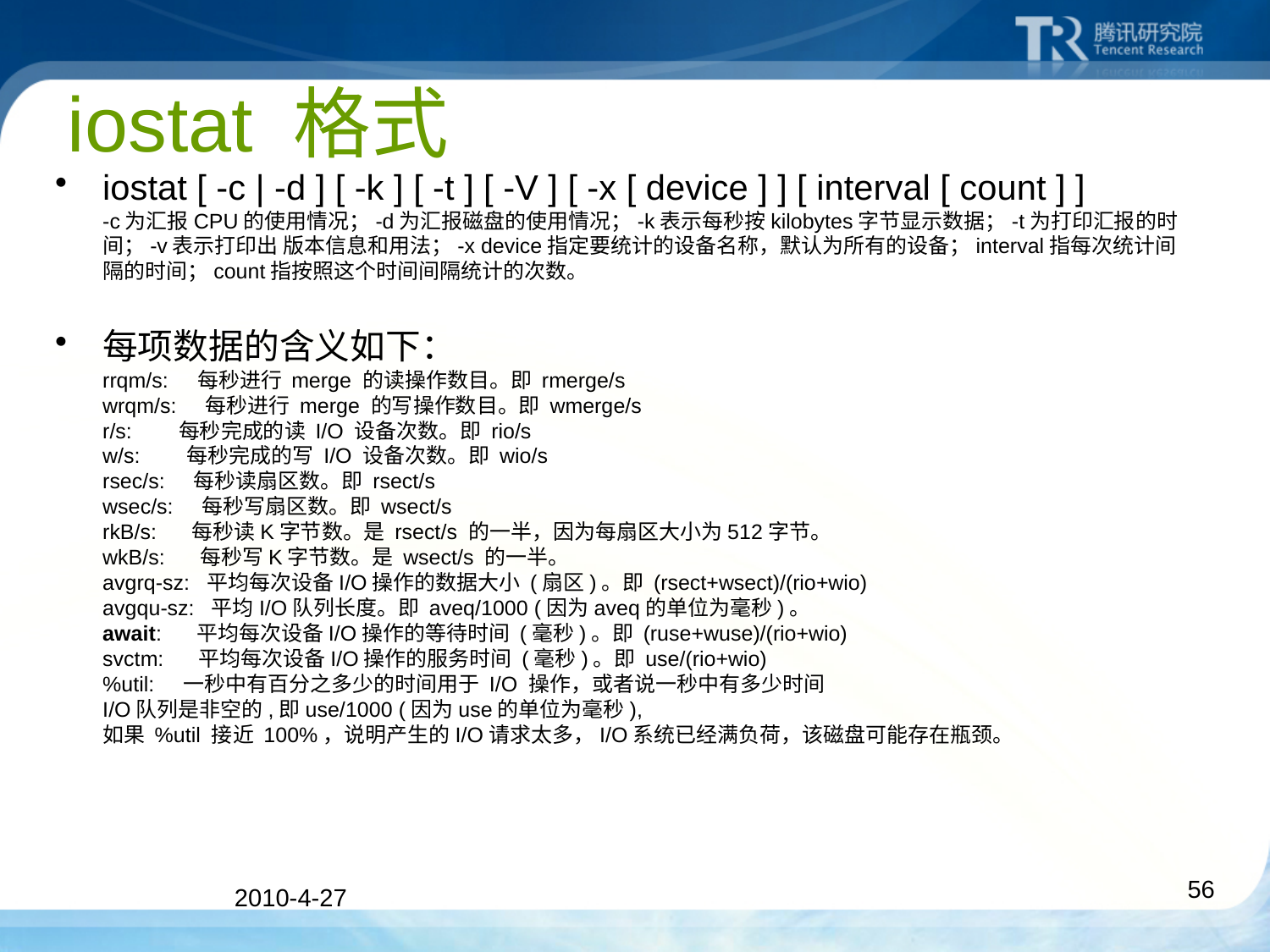

# iostat 格式
iostat [ -c | -d ] [ -k ] [ -t ] [ -V ] [ -x [ device ] ] [ interval [ count ] ]
-c为汇报CPU的使用情况；-d为汇报磁盘的使用情况；-k表示每秒按kilobytes字节显示数据；-t为打印汇报的时间；-v表示打印出 版本信息和用法；-x device指定要统计的设备名称，默认为所有的设备；interval指每次统计间隔的时间；count指按照这个时间间隔统计的次数。

每项数据的含义如下：
rrqm/s:    每秒进行 merge 的读操作数目。即 rmerge/s
wrqm/s:    每秒进行 merge 的写操作数目。即 wmerge/s
r/s:       每秒完成的读 I/O 设备次数。即 rio/s
w/s:       每秒完成的写 I/O 设备次数。即 wio/s
rsec/s:    每秒读扇区数。即 rsect/s
wsec/s:    每秒写扇区数。即 wsect/s
rkB/s:     每秒读K字节数。是 rsect/s 的一半，因为每扇区大小为512字节。
wkB/s:     每秒写K字节数。是 wsect/s 的一半。
avgrq-sz:  平均每次设备I/O操作的数据大小 (扇区)。即 (rsect+wsect)/(rio+wio)
avgqu-sz:  平均I/O队列长度。即 aveq/1000 (因为aveq的单位为毫秒)。
await:     平均每次设备I/O操作的等待时间 (毫秒)。即 (ruse+wuse)/(rio+wio)
svctm:     平均每次设备I/O操作的服务时间 (毫秒)。即 use/(rio+wio)
%util:    一秒中有百分之多少的时间用于 I/O 操作，或者说一秒中有多少时间
I/O队列是非空的,即use/1000 (因为use的单位为毫秒),
如果 %util 接近 100%，说明产生的I/O请求太多，I/O系统已经满负荷，该磁盘可能存在瓶颈。
2010-4-27
56